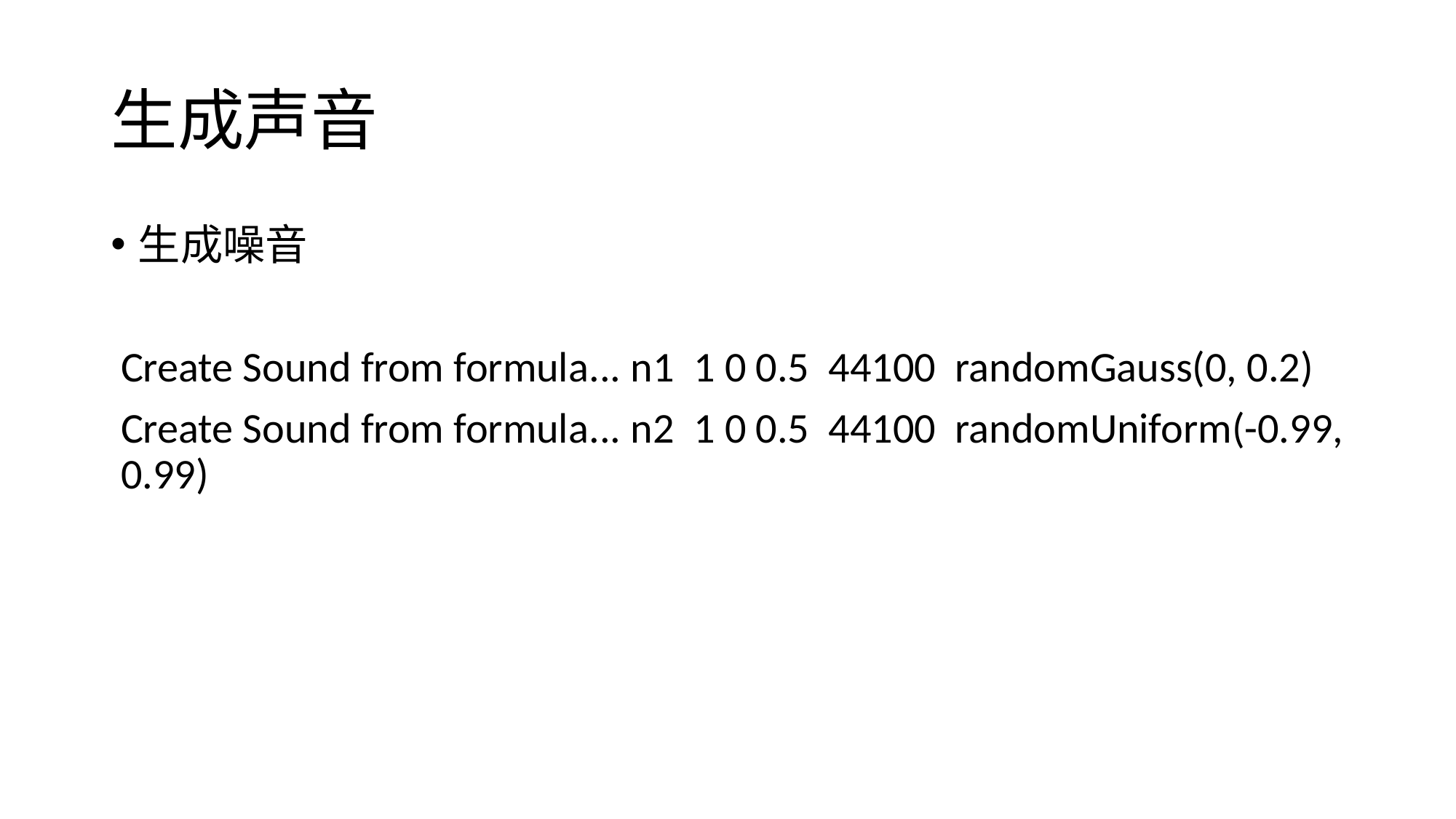

# 生成声音
生成噪音

Create Sound from formula... n1  1 0 0.5  44100  randomGauss(0, 0.2)
Create Sound from formula... n2  1 0 0.5  44100  randomUniform(-0.99, 0.99)